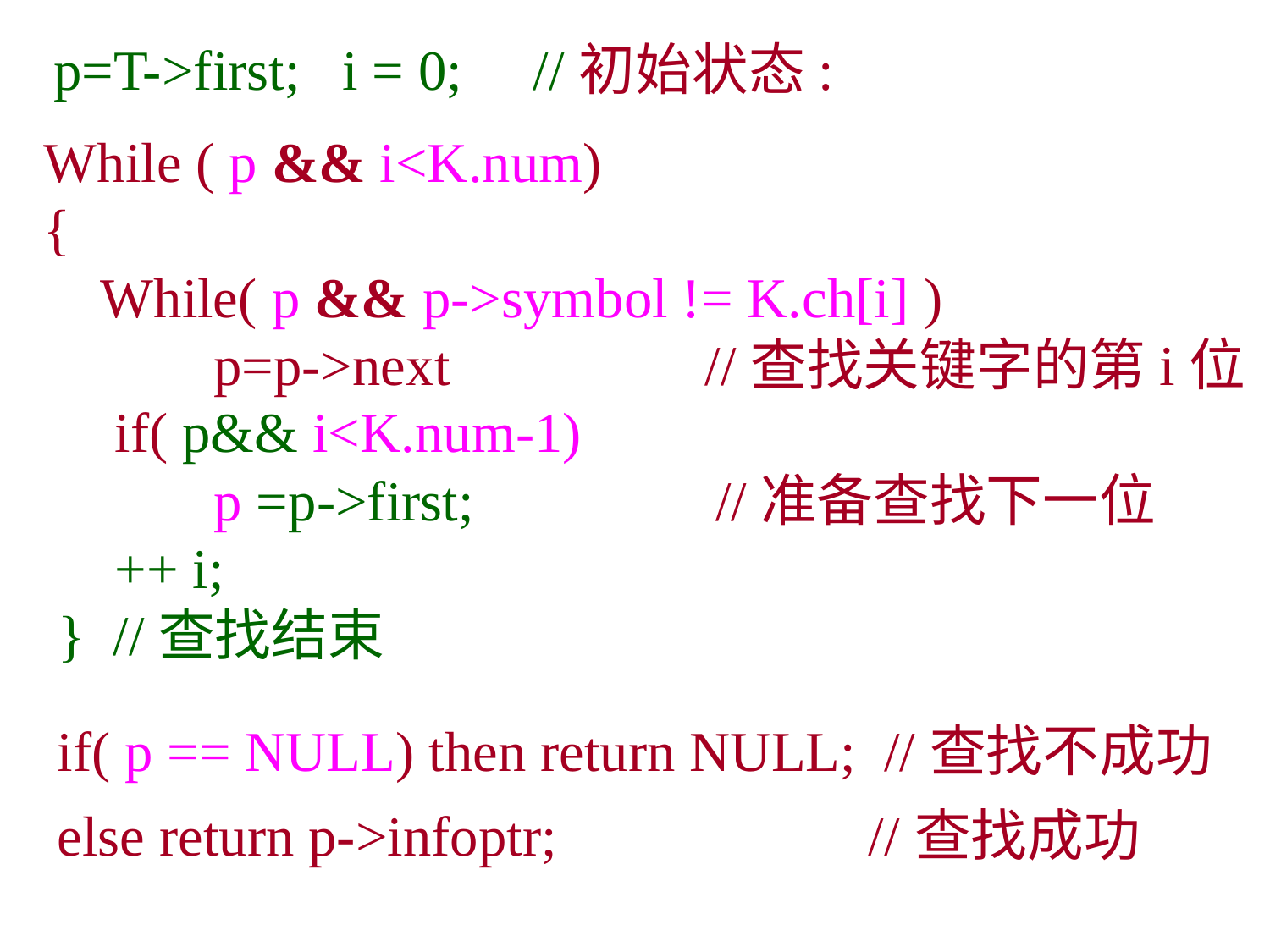

p=T->first;   i = 0;     //初始状态:
While ( p && i<K.num)
{
    While( p && p->symbol != K.ch[i] )
	   p=p->next                  //查找关键字的第i位
     if( p&& i<K.num-1)
            p =p->first;                 //准备查找下一位
     ++ i;
 }  //查找结束
if( p == NULL) then return NULL;  //查找不成功
else return p->infoptr;                      //查找成功